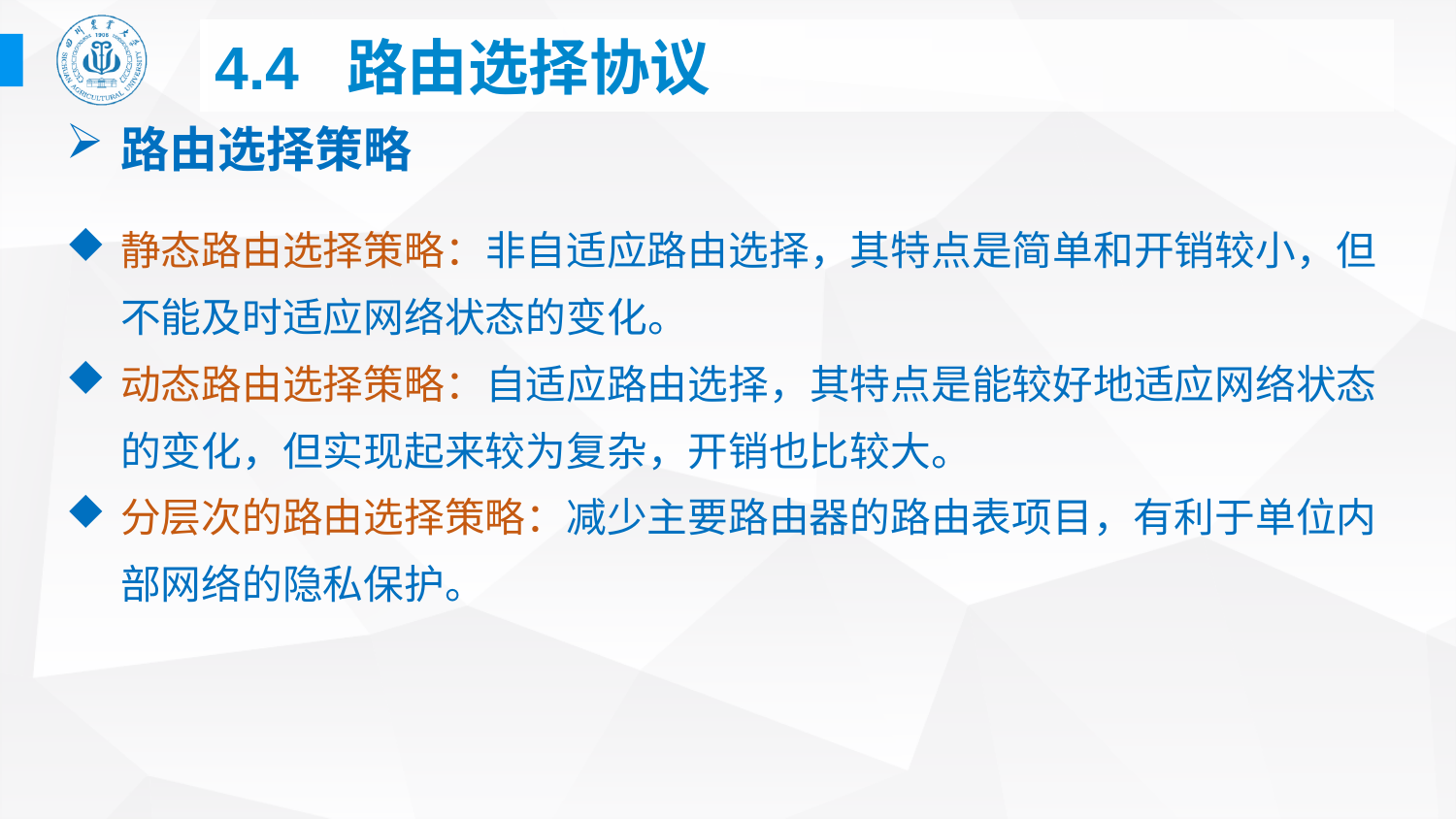

# 4.4  路由选择协议
路由选择策略
静态路由选择策略：非自适应路由选择，其特点是简单和开销较小，但不能及时适应网络状态的变化。
动态路由选择策略：自适应路由选择，其特点是能较好地适应网络状态的变化，但实现起来较为复杂，开销也比较大。
分层次的路由选择策略：减少主要路由器的路由表项目，有利于单位内部网络的隐私保护。